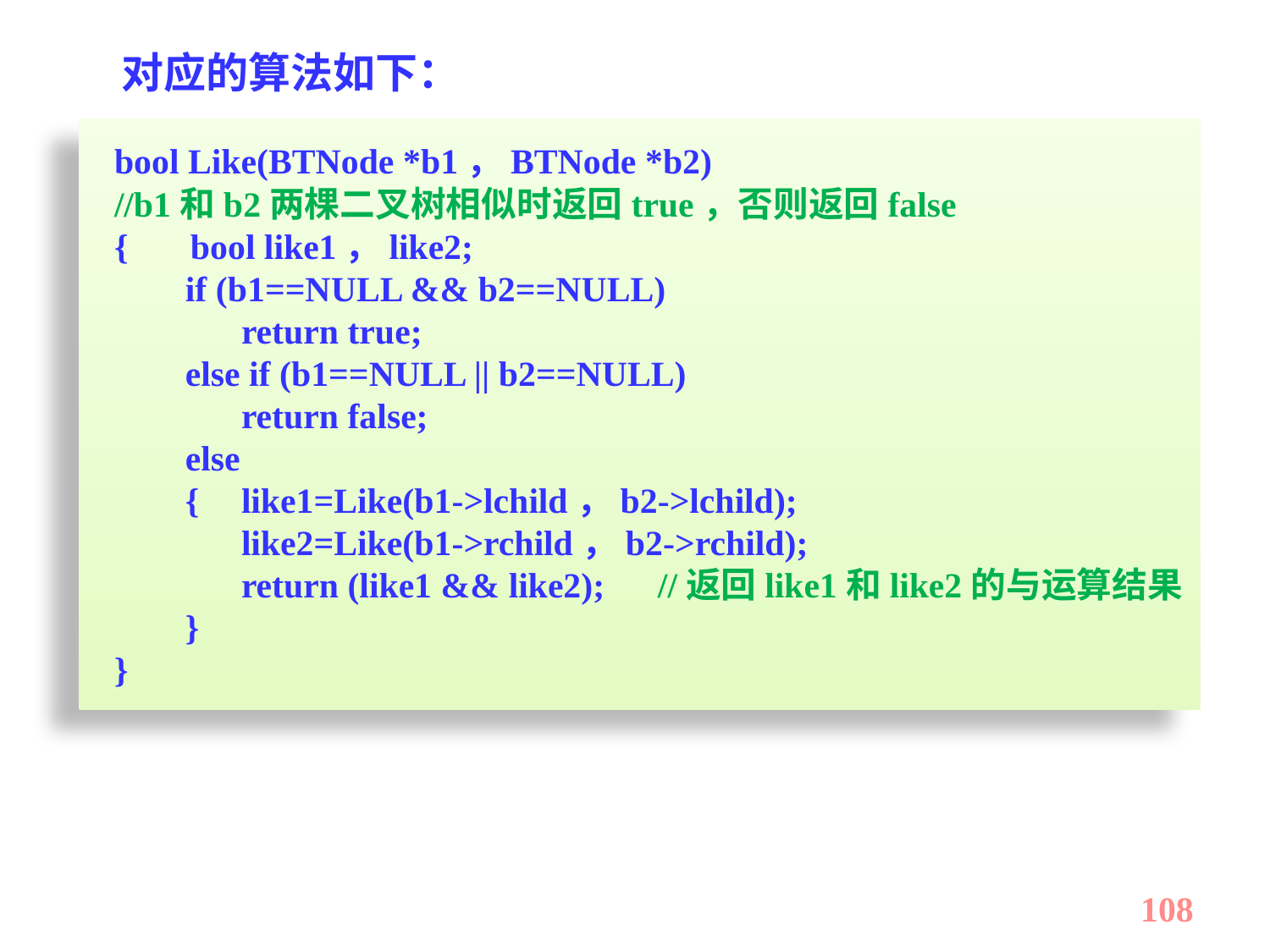

对应的算法如下：
bool Like(BTNode *b1，BTNode *b2)
//b1和b2两棵二叉树相似时返回true，否则返回false
{       bool like1，like2;
        if (b1==NULL && b2==NULL)
	return true;
        else if (b1==NULL || b2==NULL)
	return false;
        else
        {	like1=Like(b1->lchild，b2->lchild);
	like2=Like(b1->rchild，b2->rchild);
	return (like1 && like2);	    //返回like1和like2的与运算结果
        }
}
108